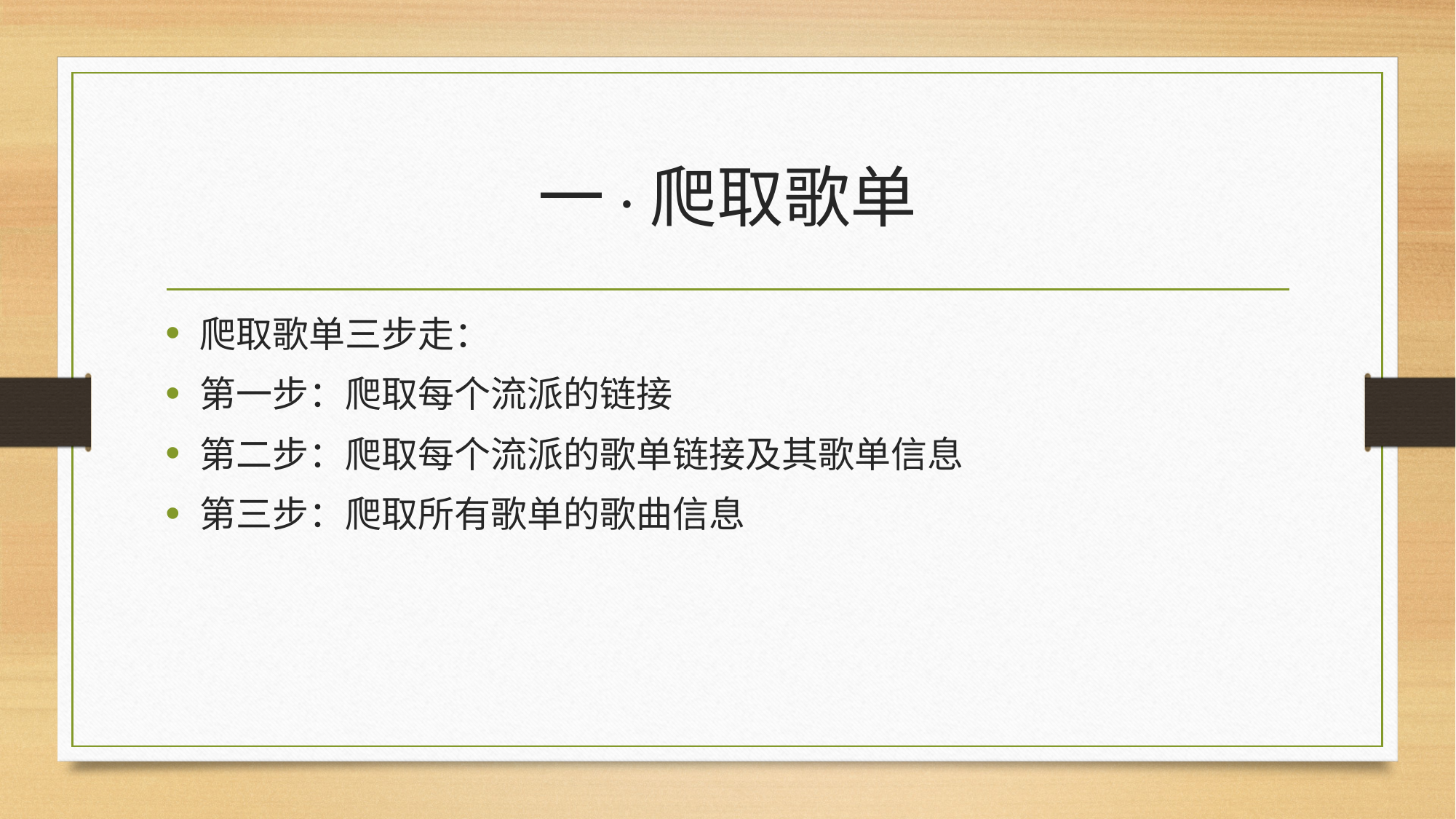

# 一·爬取歌单
爬取歌单三步走：
第一步：爬取每个流派的链接
第二步：爬取每个流派的歌单链接及其歌单信息
第三步：爬取所有歌单的歌曲信息